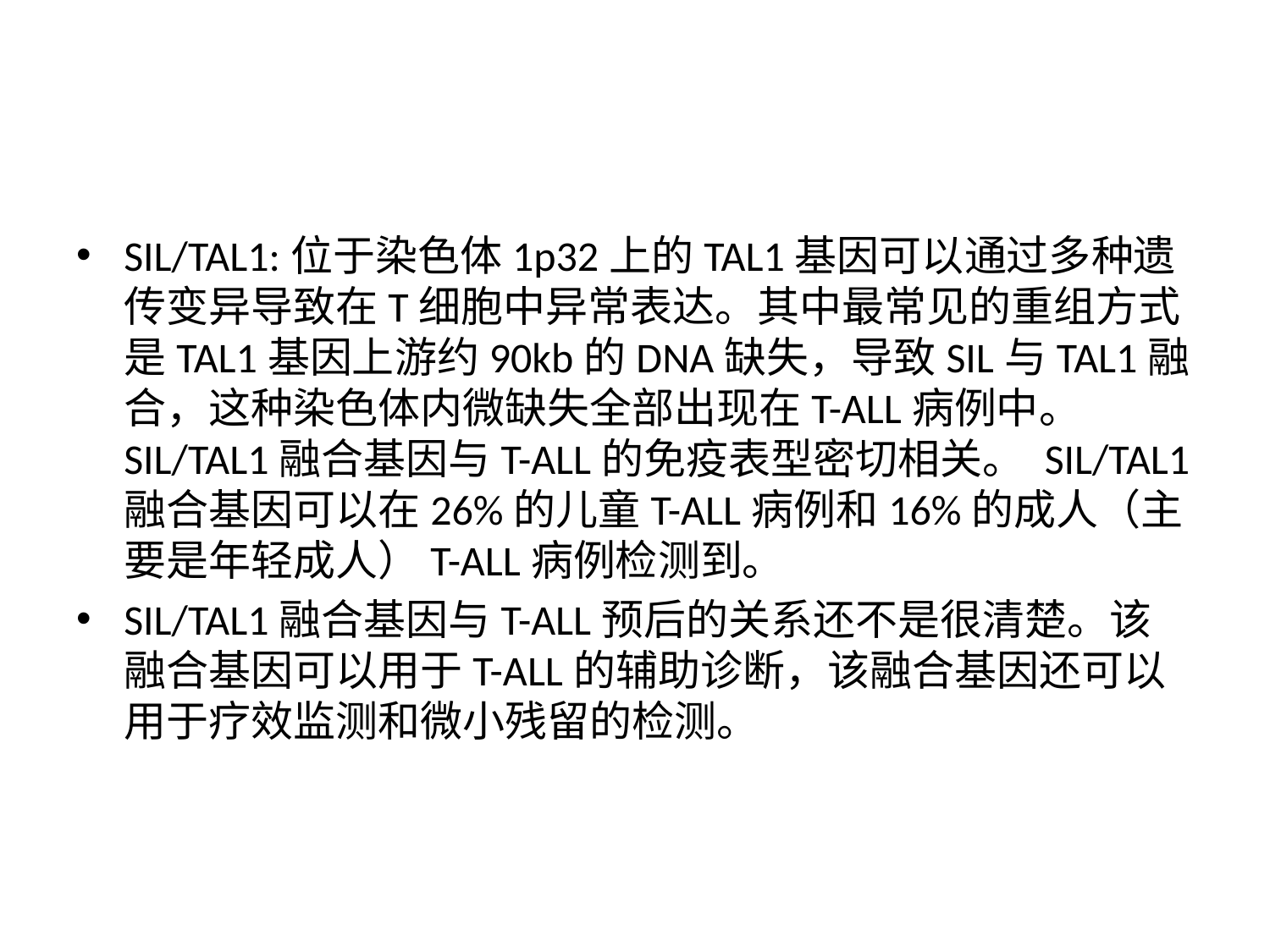

#
SIL/TAL1:位于染色体1p32上的TAL1基因可以通过多种遗传变异导致在T细胞中异常表达。其中最常见的重组方式是TAL1基因上游约90kb的DNA缺失，导致SIL与TAL1融合，这种染色体内微缺失全部出现在T-ALL病例中。 SIL/TAL1融合基因与T-ALL的免疫表型密切相关。 SIL/TAL1融合基因可以在26%的儿童T-ALL病例和16%的成人（主要是年轻成人）T-ALL病例检测到。
SIL/TAL1融合基因与T-ALL预后的关系还不是很清楚。该融合基因可以用于T-ALL的辅助诊断，该融合基因还可以用于疗效监测和微小残留的检测。